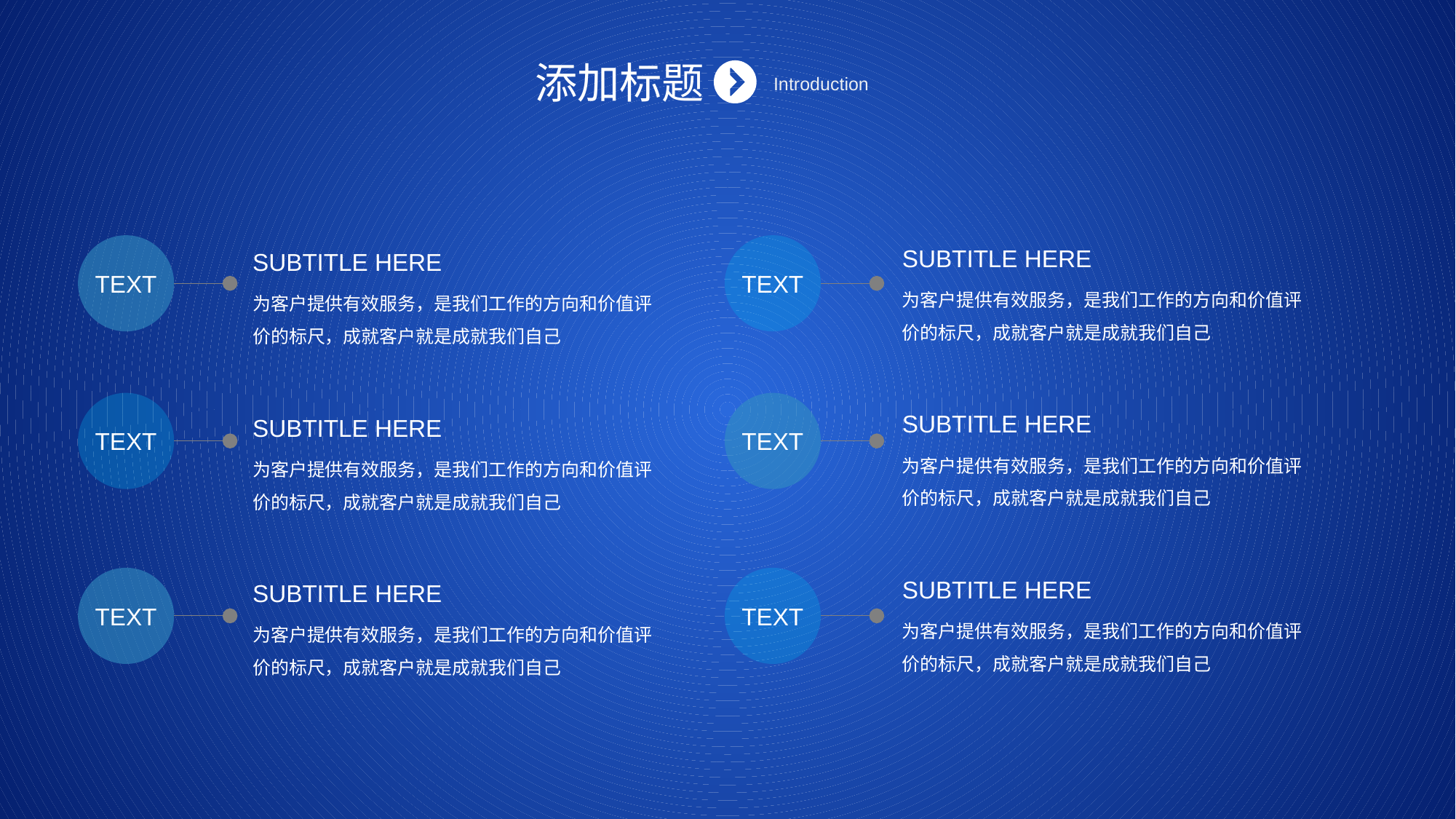

添加标题

Introduction
TEXT
TEXT
SUBTITLE HERE
为客户提供有效服务，是我们工作的方向和价值评价的标尺，成就客户就是成就我们自己
SUBTITLE HERE
为客户提供有效服务，是我们工作的方向和价值评价的标尺，成就客户就是成就我们自己
TEXT
TEXT
SUBTITLE HERE
为客户提供有效服务，是我们工作的方向和价值评价的标尺，成就客户就是成就我们自己
SUBTITLE HERE
为客户提供有效服务，是我们工作的方向和价值评价的标尺，成就客户就是成就我们自己
TEXT
TEXT
SUBTITLE HERE
为客户提供有效服务，是我们工作的方向和价值评价的标尺，成就客户就是成就我们自己
SUBTITLE HERE
为客户提供有效服务，是我们工作的方向和价值评价的标尺，成就客户就是成就我们自己